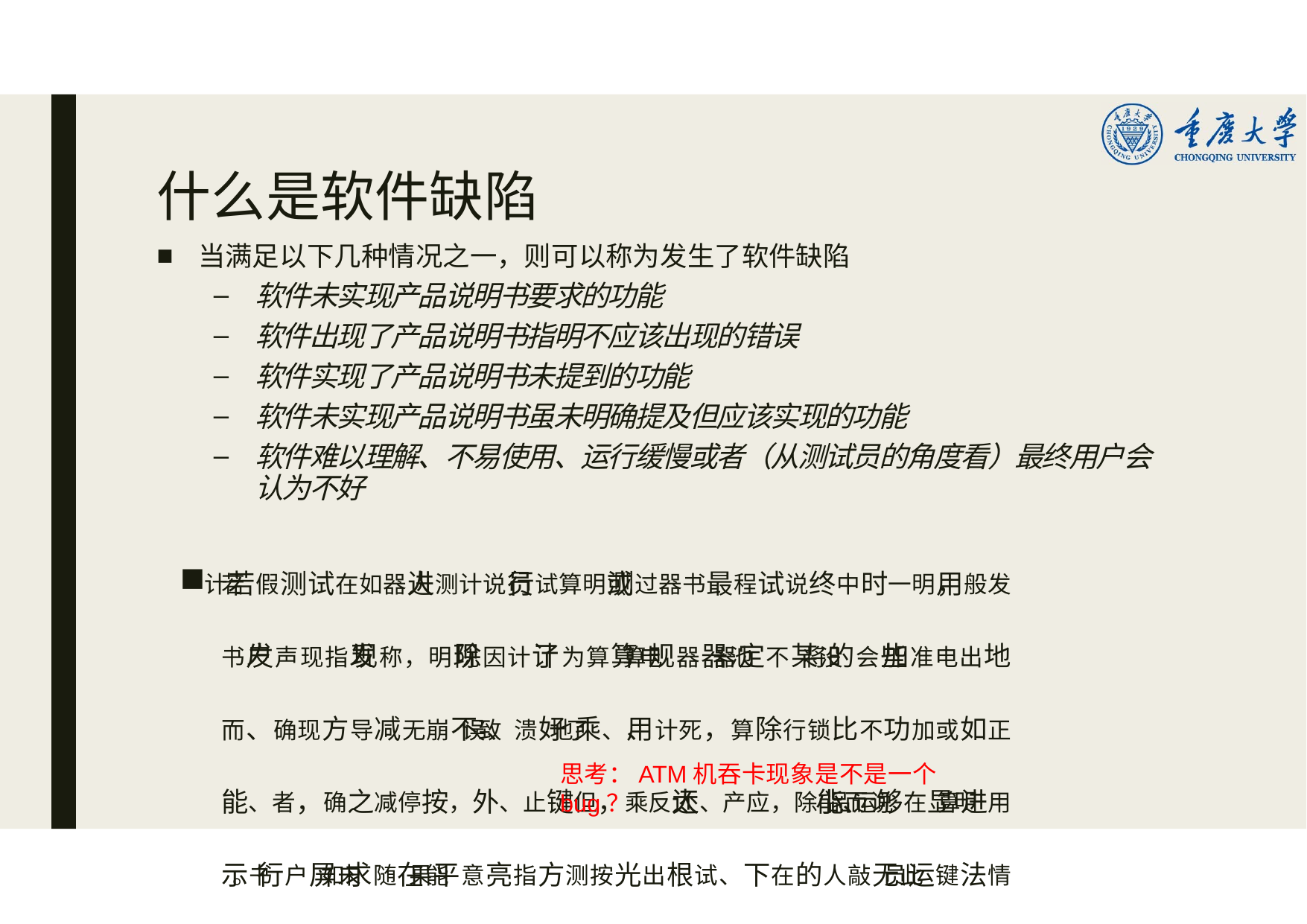

# 什么是软件缺陷
当满足以下几种情况之一，则可以称为发生了软件缺陷
软件未实现产品说明书要求的功能
软件出现了产品说明书指明不应该出现的错误
软件实现了产品说明书未提到的功能
软件未实现产品说明书虽未明确提及但应该实现的功能
软件难以理解、不易使用、运行缓慢或者（从测试员的角度看）最终用户会 认为不好
若计若假测试在如器人进测计说员行试算明或测过器书最程试说终中时一明用，般发书户发声现指发现称，明现除因计计了为算算电算规器器池器定不某没将的会些加准电出地而、确现方导减无崩不致误、溃好了地乘、用、计死，算除行锁比不功加或如正能、者，确之减停按，外、止键但，乘反太还、产应，除能而品 小、说运够在显明算进用示书。行户屏未如求随在能果平意亮指方测按光出根试、下在的人敲无此员运键法情算或盘看况用，后清下户而，等应选这计。如定一算何功了器进两能停行并个止处没数接理有值受。在后输，说入明或意书没的有下功了了能反中应。  “规定+”号。键，结果没有任何反应。
思考：ATM机吞卡现象是不是一个bug？